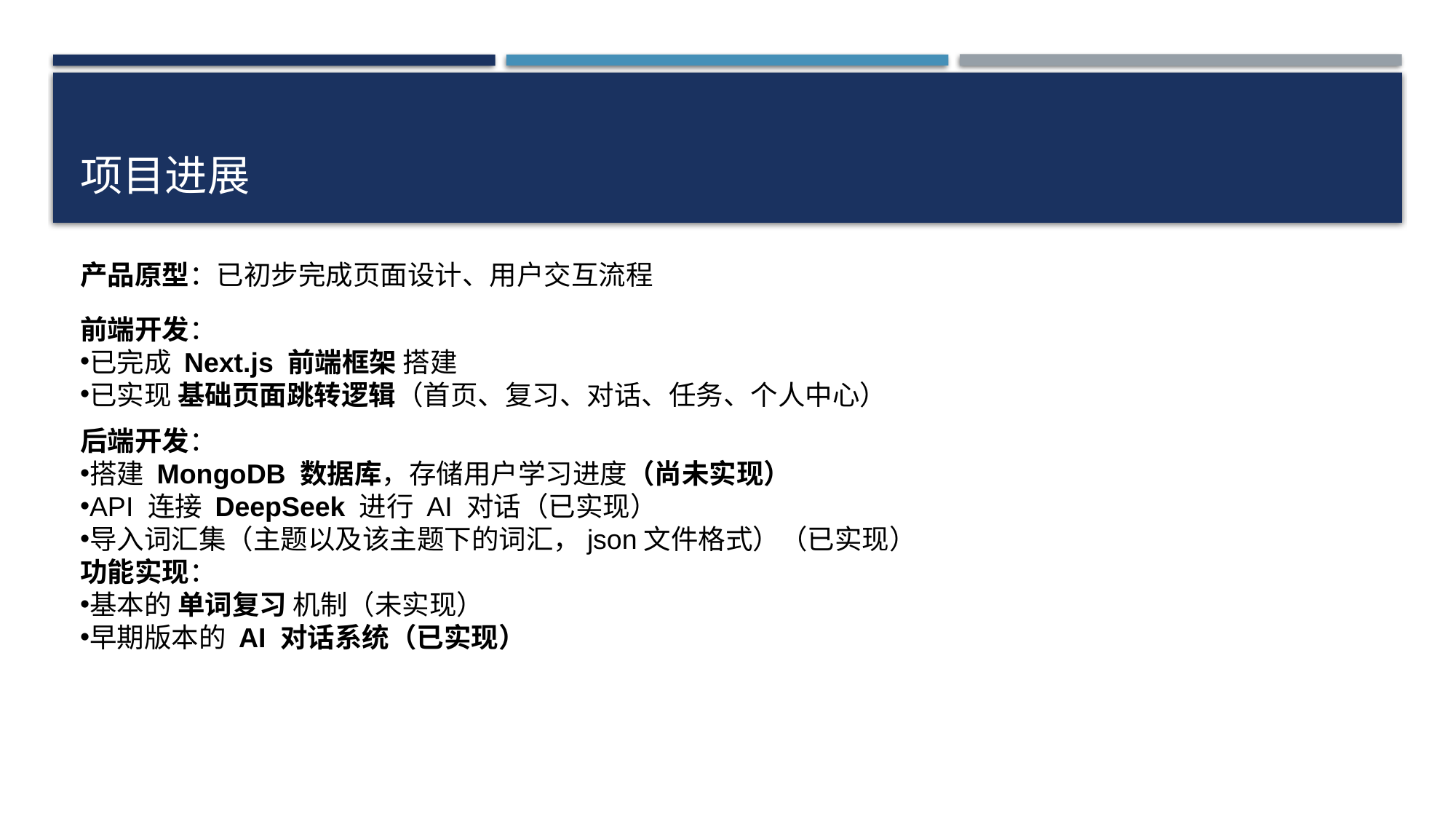

# 项目进展
产品原型：已初步完成页面设计、用户交互流程

前端开发：
已完成 Next.js 前端框架 搭建
已实现 基础页面跳转逻辑（首页、复习、对话、任务、个人中心）

后端开发：
搭建 MongoDB 数据库，存储用户学习进度（尚未实现）
API 连接 DeepSeek 进行 AI 对话（已实现）
导入词汇集（主题以及该主题下的词汇，json文件格式）（已实现）
功能实现：
基本的 单词复习 机制（未实现）
早期版本的 AI 对话系统（已实现）